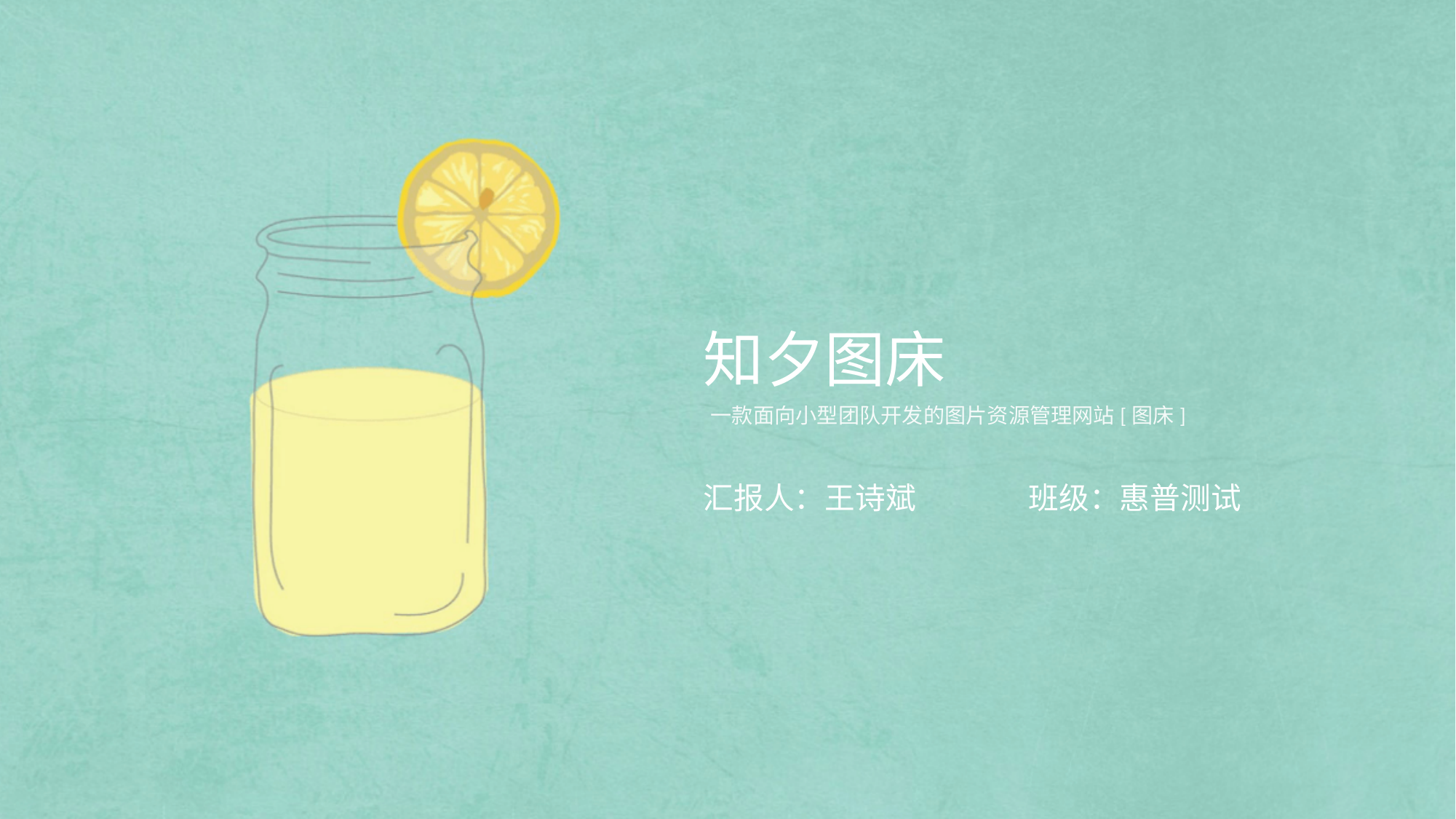

知夕图床
一款面向小型团队开发的图片资源管理网站[图床]
汇报人：王诗斌
班级：惠普测试